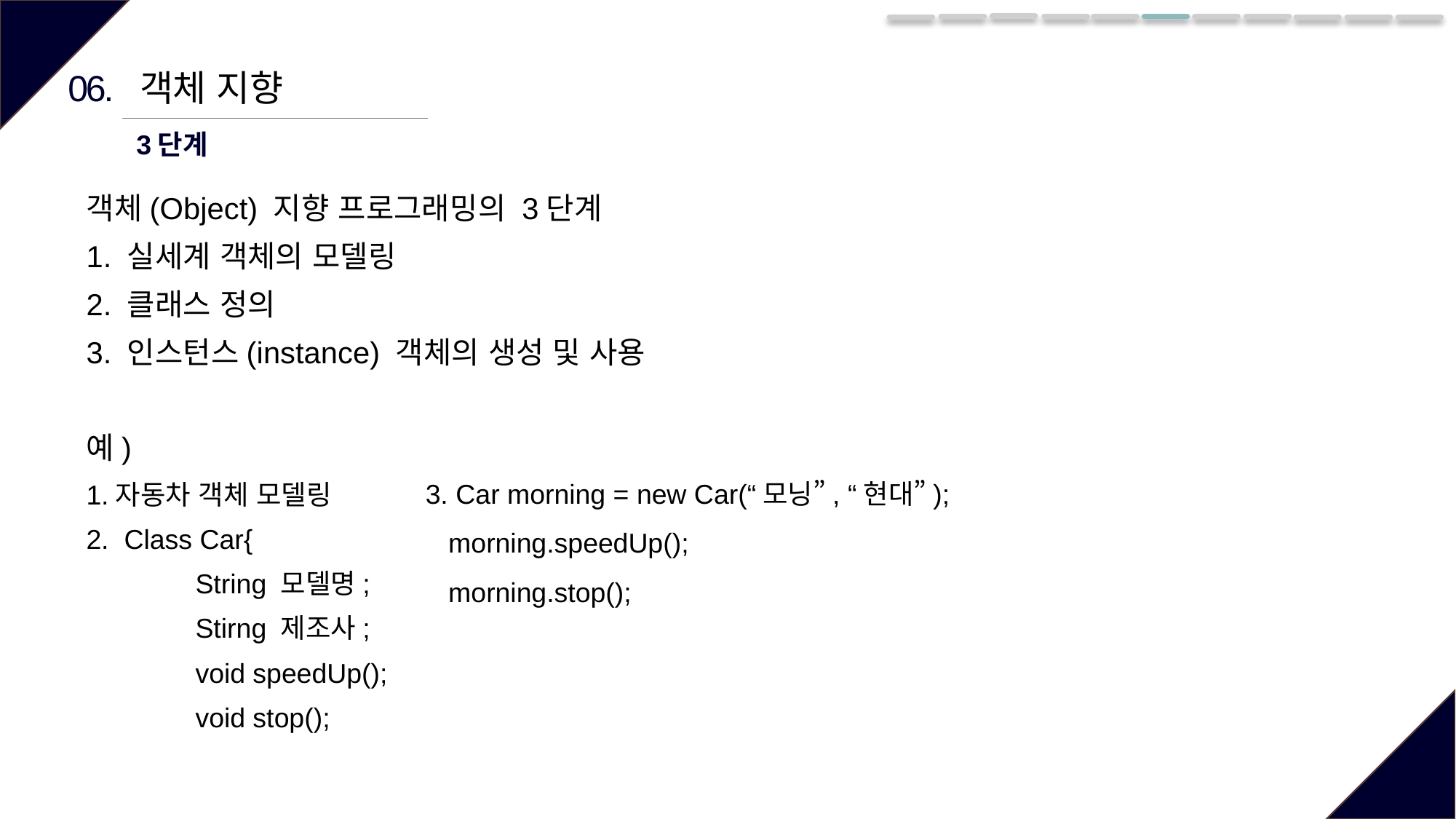

06.
객체 지향
3단계
객체(Object) 지향 프로그래밍의 3단계
1. 실세계 객체의 모델링
2. 클래스 정의
3. 인스턴스(instance) 객체의 생성 및 사용

예)
1.자동차 객체 모델링
2.  Class Car{
	String 모델명;
	Stirng 제조사;
	void speedUp();
	void stop();
3. Car morning = new Car(“모닝”, “현대”);
   morning.speedUp();
   morning.stop();